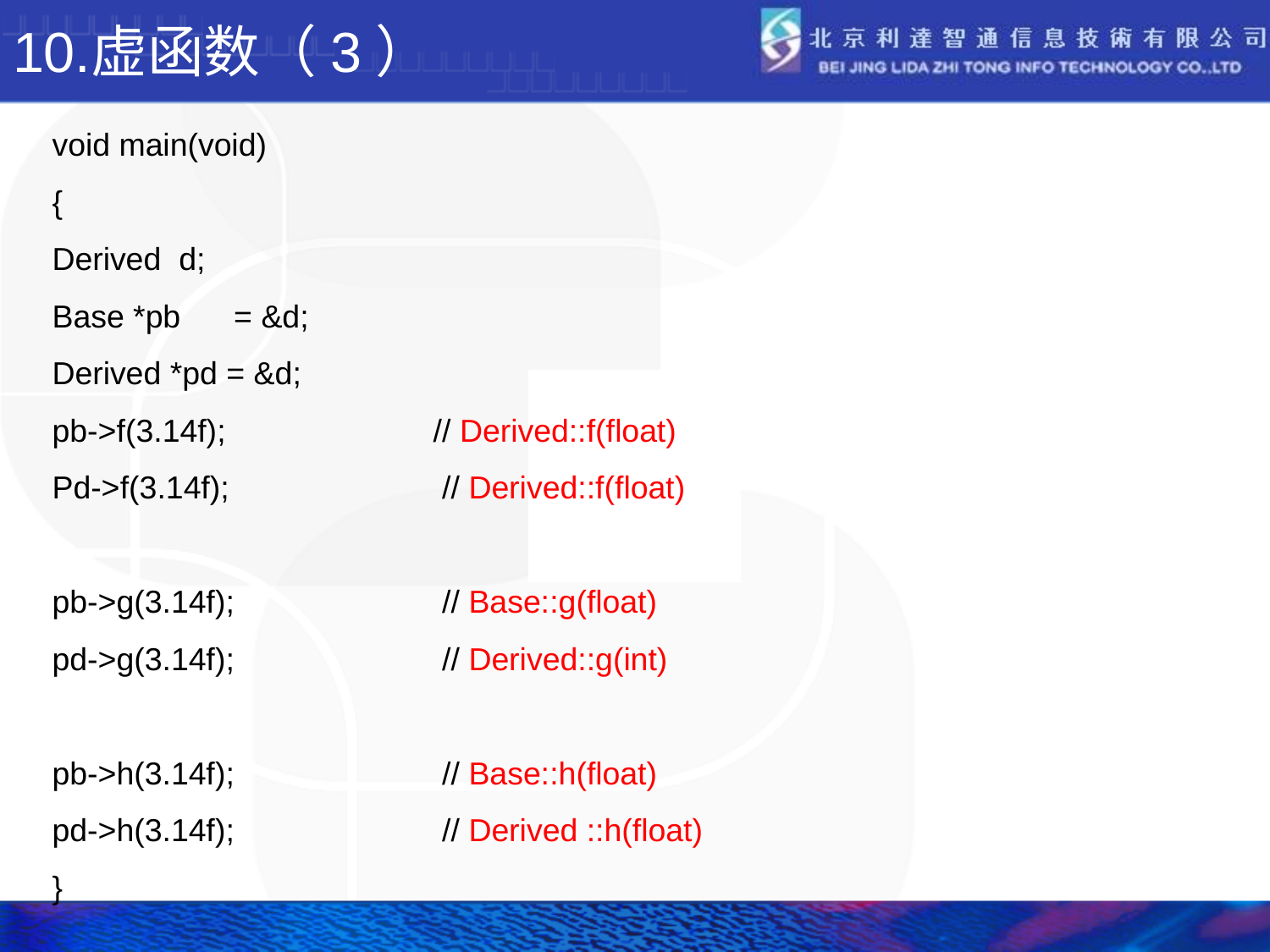

# 虚函数（3）
void main(void)
{
Derived  d;
Base *pb      = &d;
Derived *pd = &d;
pb->f(3.14f);		// Derived::f(float)
Pd->f(3.14f);		 // Derived::f(float)

pb->g(3.14f);		 // Base::g(float)
pd->g(3.14f);		 // Derived::g(int)

pb->h(3.14f);		 // Base::h(float)
pd->h(3.14f);		 // Derived ::h(float)
}